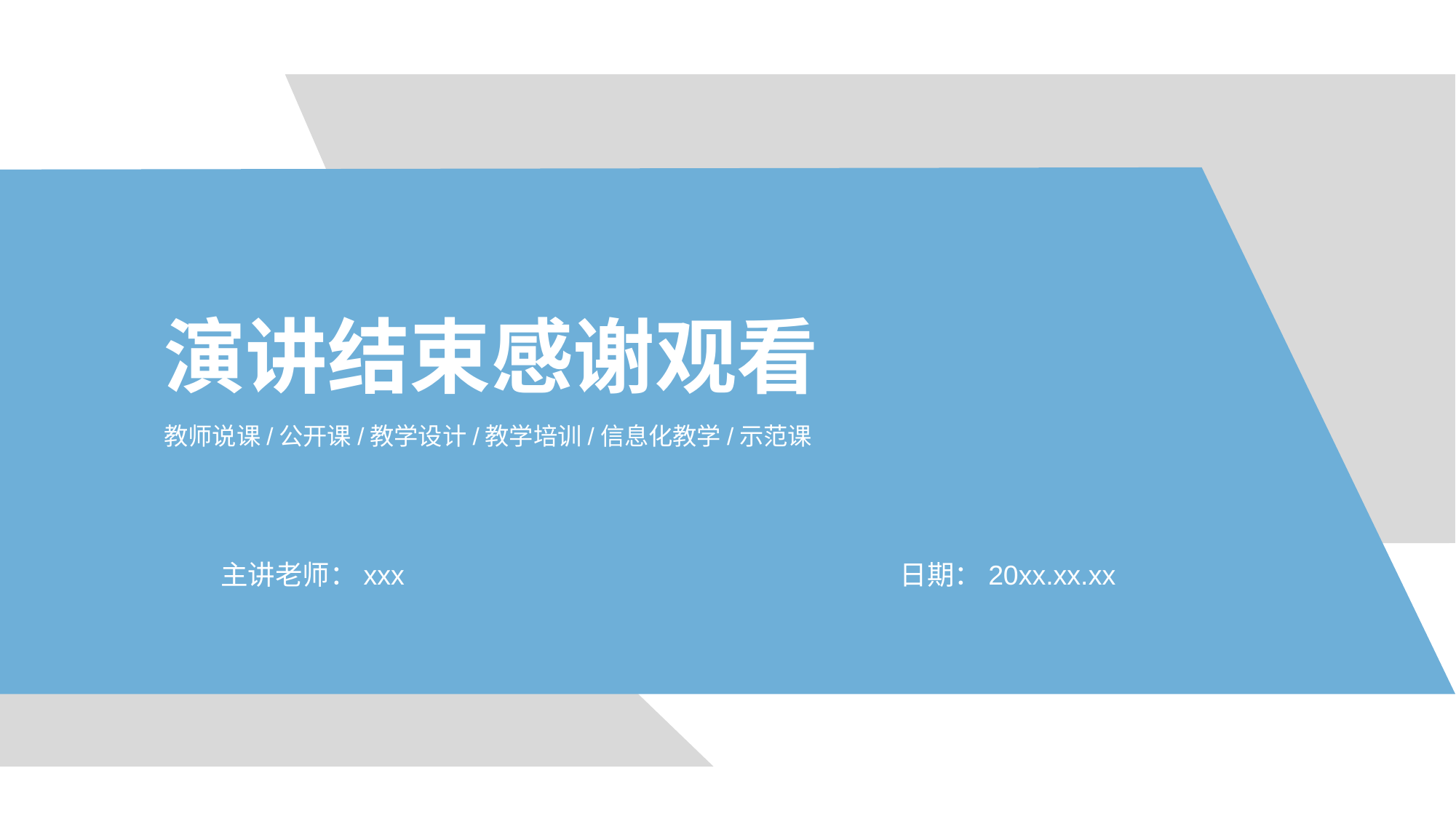

演讲结束感谢观看
教师说课/公开课/教学设计/教学培训/信息化教学/示范课
  主讲老师：xxx                                                                日期：20xx.xx.xx